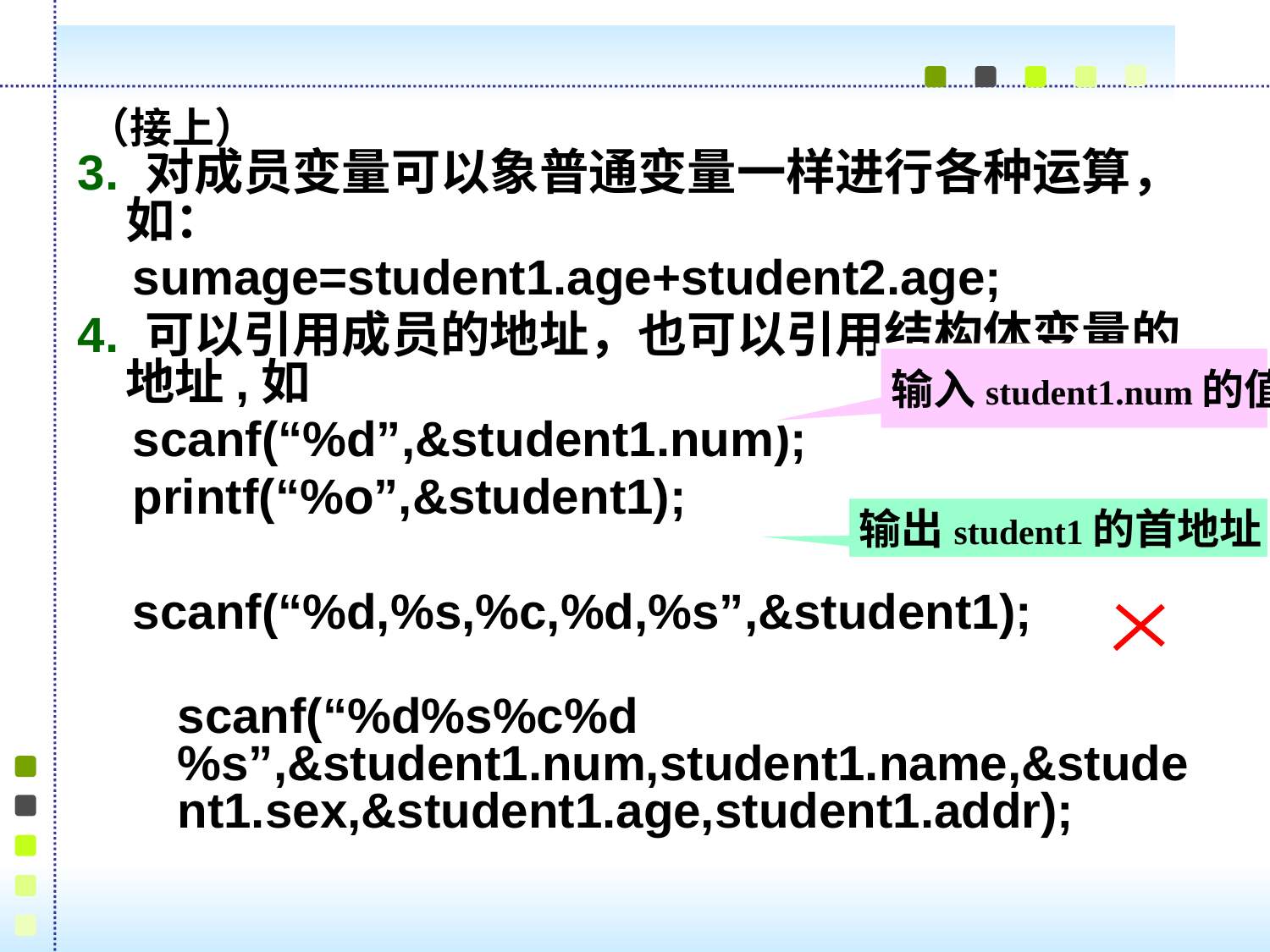

# （接上）
3. 对成员变量可以象普通变量一样进行各种运算，如：
    sumage=student1.age+student2.age;
4. 可以引用成员的地址，也可以引用结构体变量的地址,如
    scanf(“%d”,&student1.num);
    printf(“%o”,&student1);

    scanf(“%d,%s,%c,%d,%s”,&student1);

输入student1.num的值
输出student1的首地址

scanf(“%d%s%c%d%s”,&student1.num,student1.name,&student1.sex,&student1.age,student1.addr);